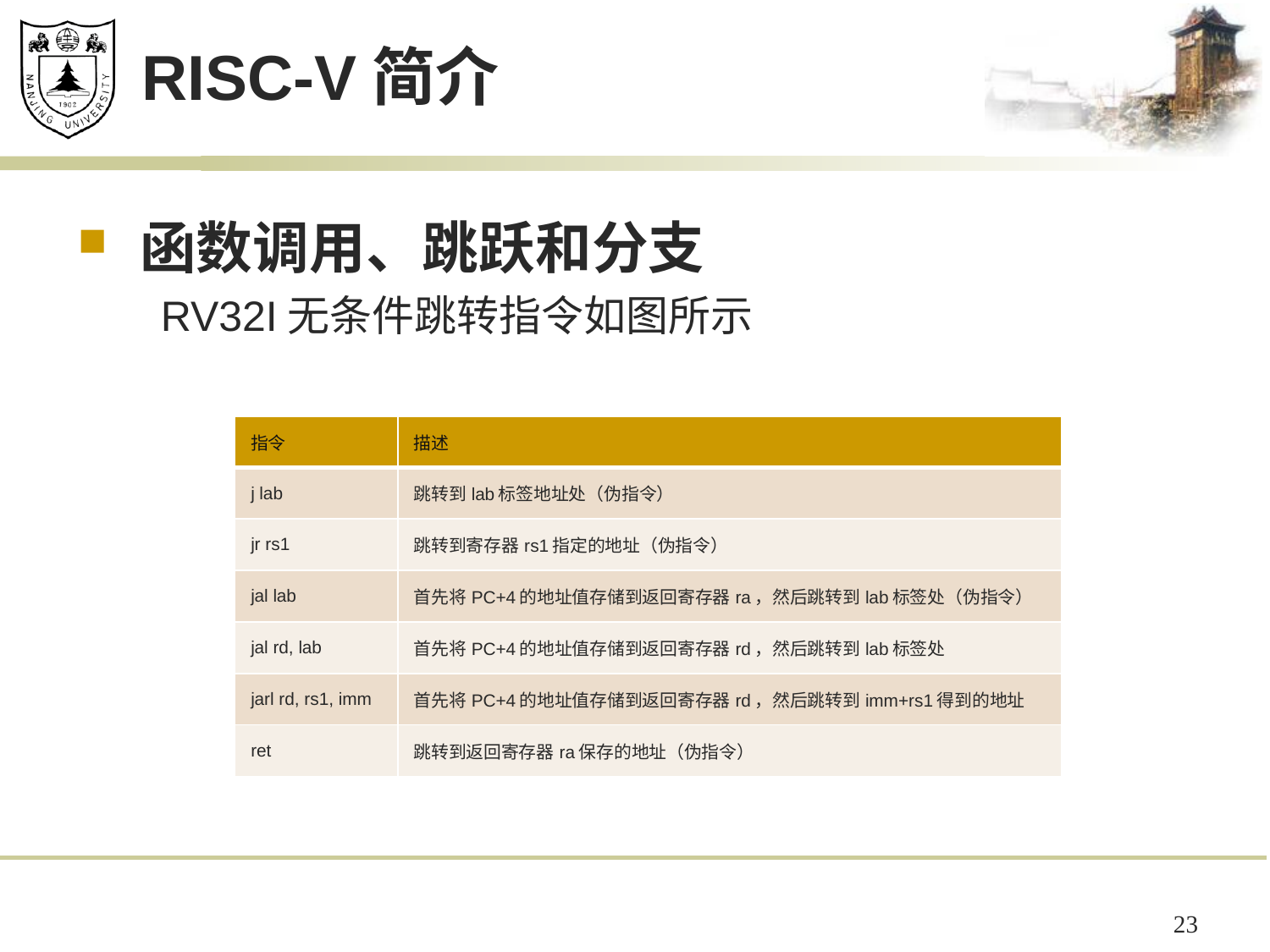

# RISC-V简介
函数调用、跳跃和分支
       RV32I无条件跳转指令如图所示
| 指令 | 描述 |
| --- | --- |
| j lab | 跳转到lab标签地址处（伪指令） |
| jr rs1 | 跳转到寄存器rs1指定的地址（伪指令） |
| jal lab | 首先将PC+4的地址值存储到返回寄存器ra，然后跳转到lab标签处（伪指令） |
| jal rd, lab | 首先将PC+4的地址值存储到返回寄存器rd，然后跳转到lab标签处 |
| jarl rd, rs1, imm | 首先将PC+4的地址值存储到返回寄存器rd，然后跳转到imm+rs1得到的地址 |
| ret | 跳转到返回寄存器ra保存的地址（伪指令） |